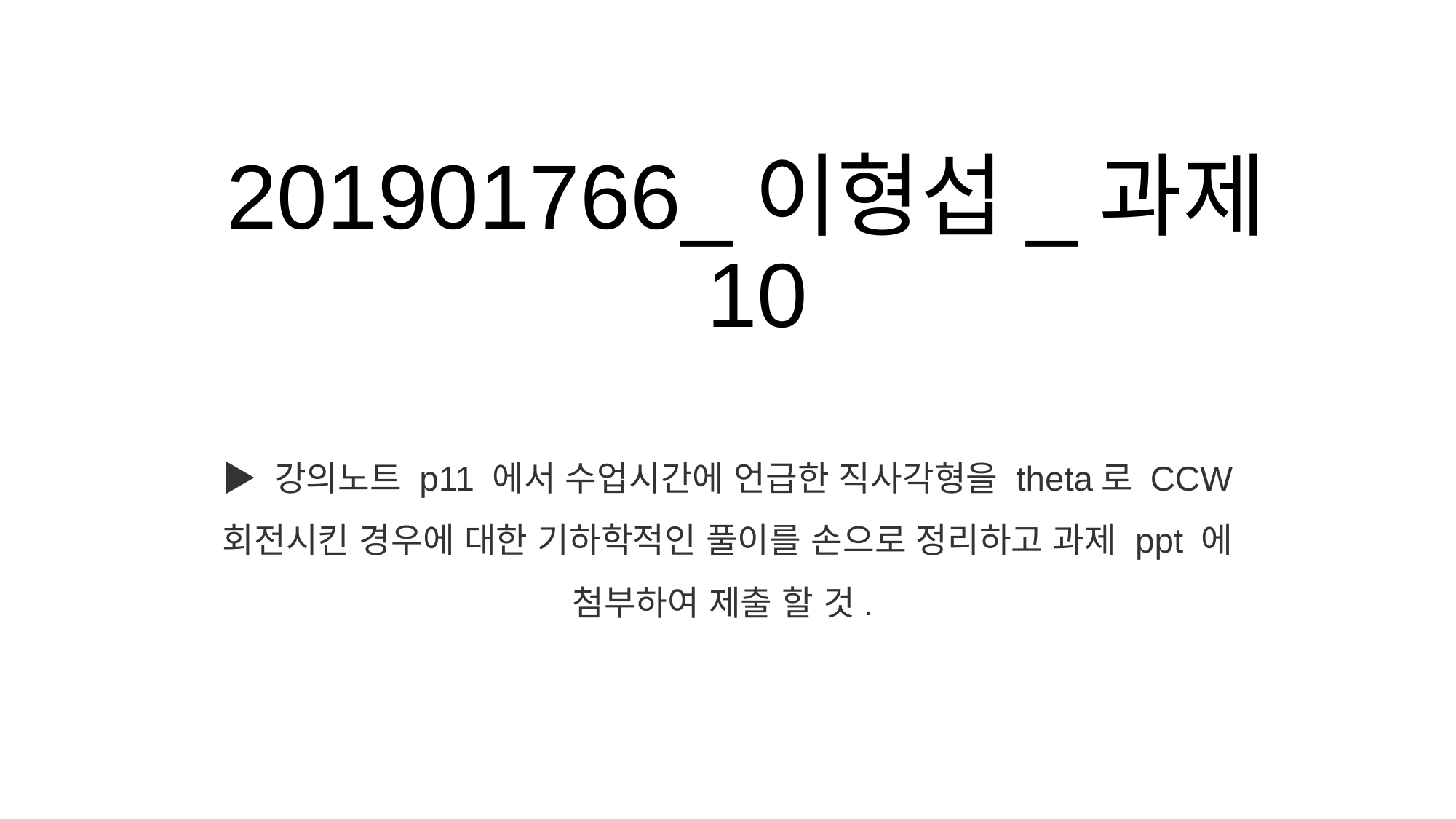

# 201901766_이형섭_과제10
▶ 강의노트 p11 에서 수업시간에 언급한 직사각형을 theta로 CCW 회전시킨 경우에 대한 기하학적인 풀이를 손으로 정리하고 과제 ppt 에 첨부하여 제출 할 것.